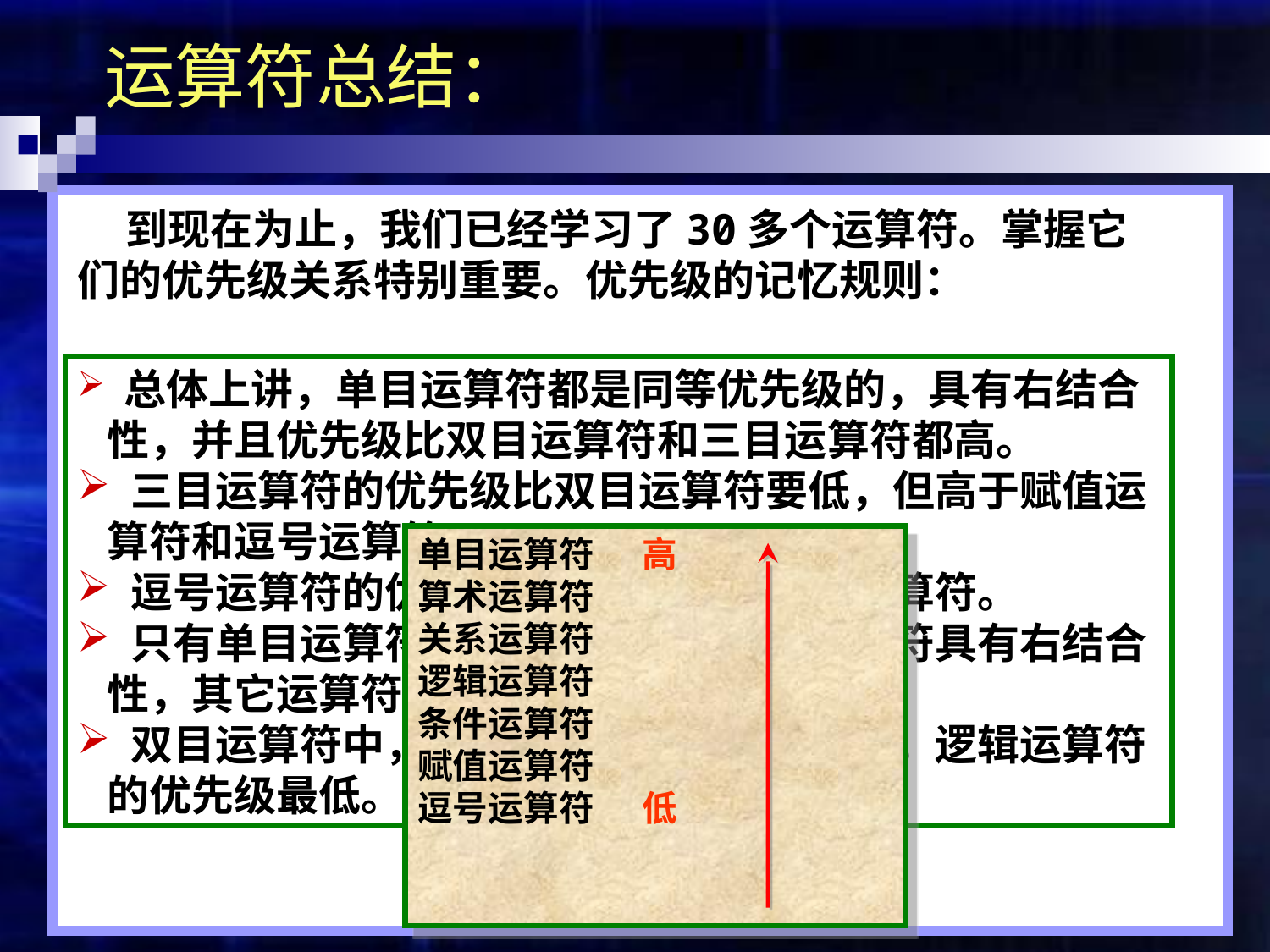

运算符总结：
    到现在为止，我们已经学习了30多个运算符。掌握它们的优先级关系特别重要。优先级的记忆规则：
 总体上讲，单目运算符都是同等优先级的，具有右结合性，并且优先级比双目运算符和三目运算符都高。
 三目运算符的优先级比双目运算符要低，但高于赋值运算符和逗号运算符。
 逗号运算符的优先级最低，其次是赋值运算符。
 只有单目运算符、赋值运算符和条件运算符具有右结合性，其它运算符都是左结合性。
 双目运算符中，算术运算符的优先级最高，逻辑运算符的优先级最低。
单目运算符      高
算术运算符
关系运算符
逻辑运算符
条件运算符
赋值运算符
逗号运算符      低